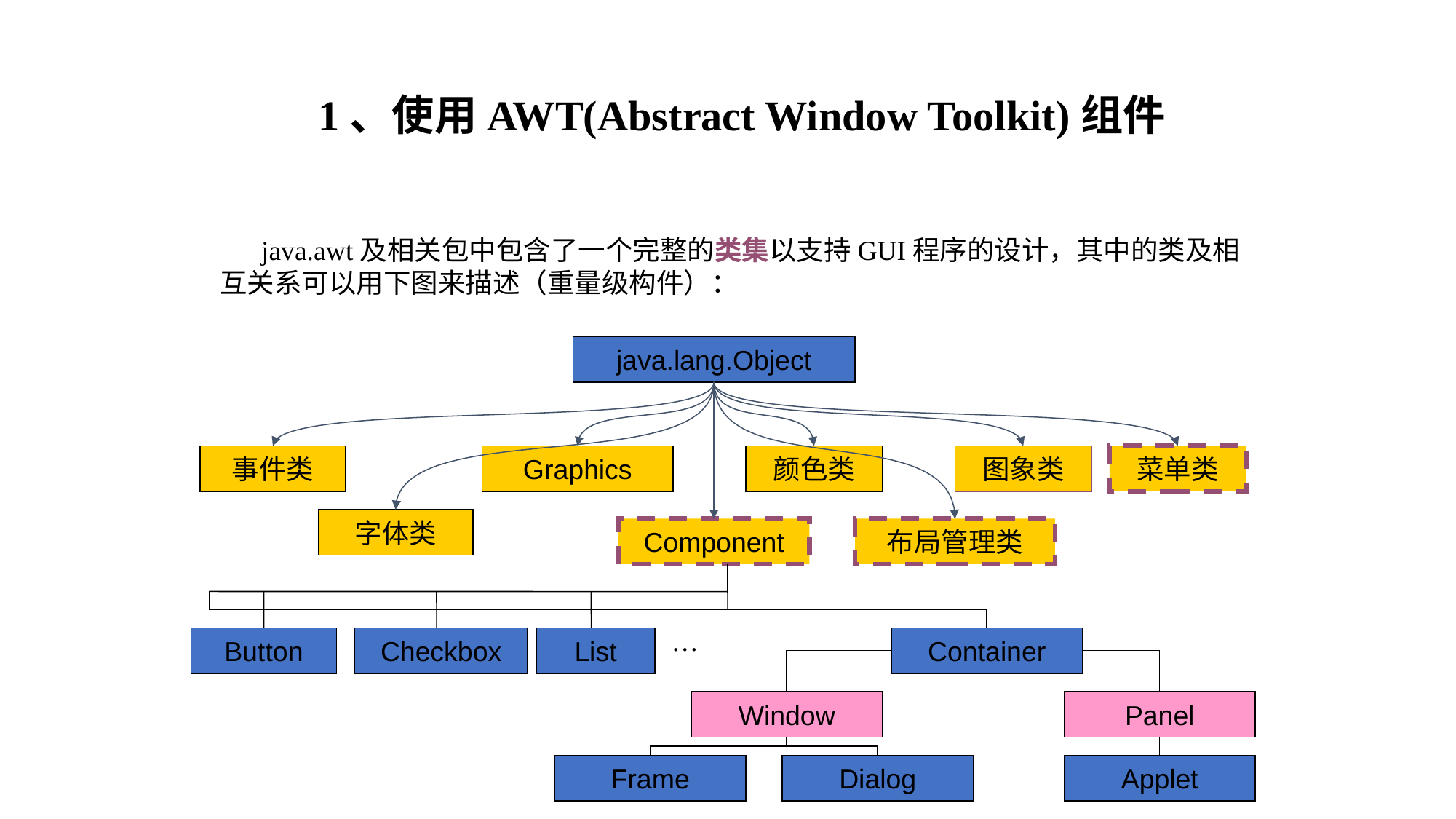

1、使用AWT(Abstract Window Toolkit)组件
      java.awt及相关包中包含了一个完整的类集以支持GUI程序的设计，其中的类及相互关系可以用下图来描述（重量级构件）：
java.lang.Object
事件类
Graphics
颜色类
图象类
菜单类
字体类
Component
布局管理类

…
Button
Checkbox
List
Container
Window
Panel
Frame
Dialog
Applet